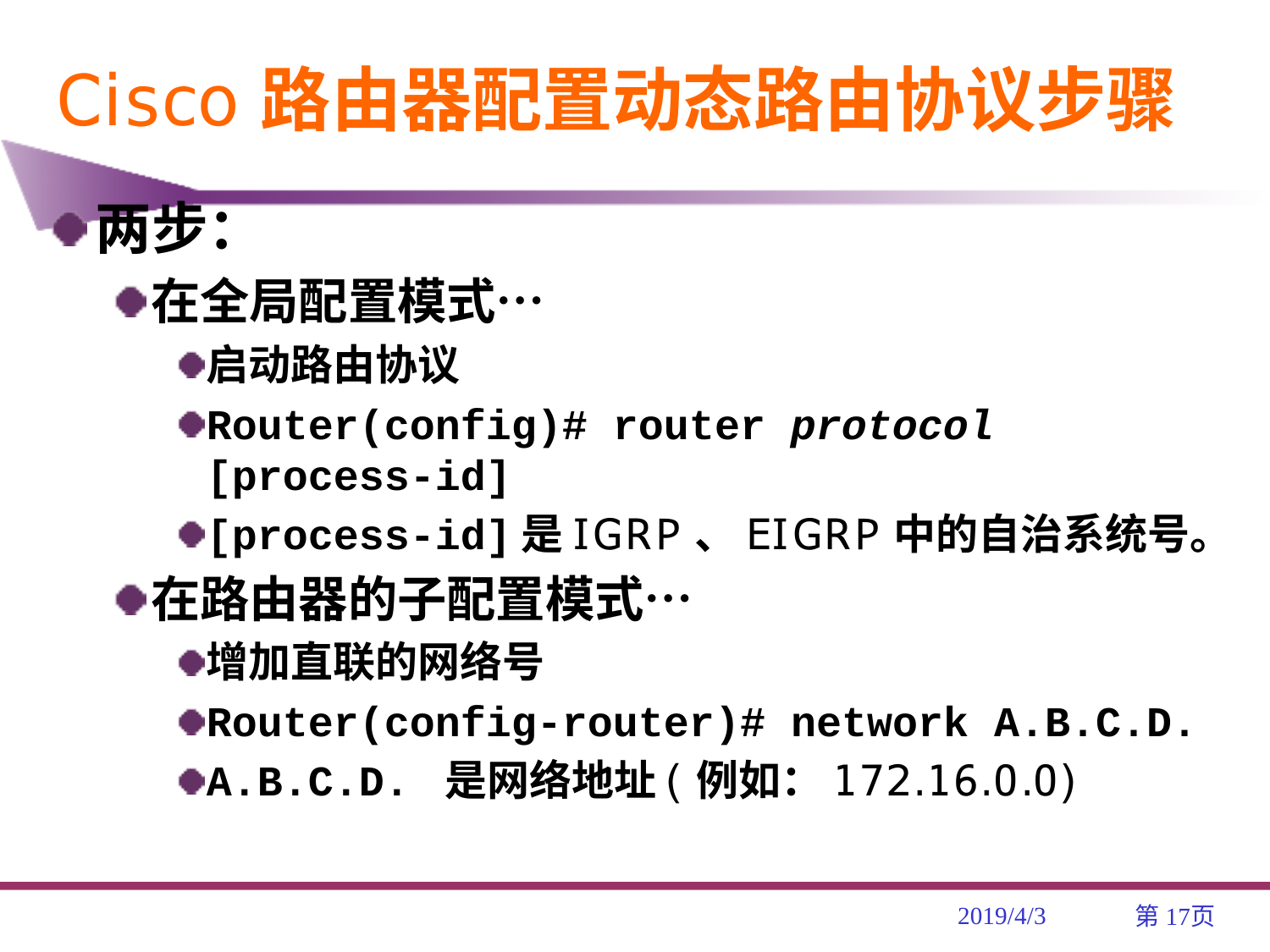

# Cisco路由器配置动态路由协议步骤
两步：
在全局配置模式…
启动路由协议
Router(config)# router protocol [process-id]
[process-id]是IGRP、EIGRP中的自治系统号。
在路由器的子配置模式…
增加直联的网络号
Router(config-router)# network A.B.C.D.
A.B.C.D. 是网络地址(例如：172.16.0.0)
2019/4/3